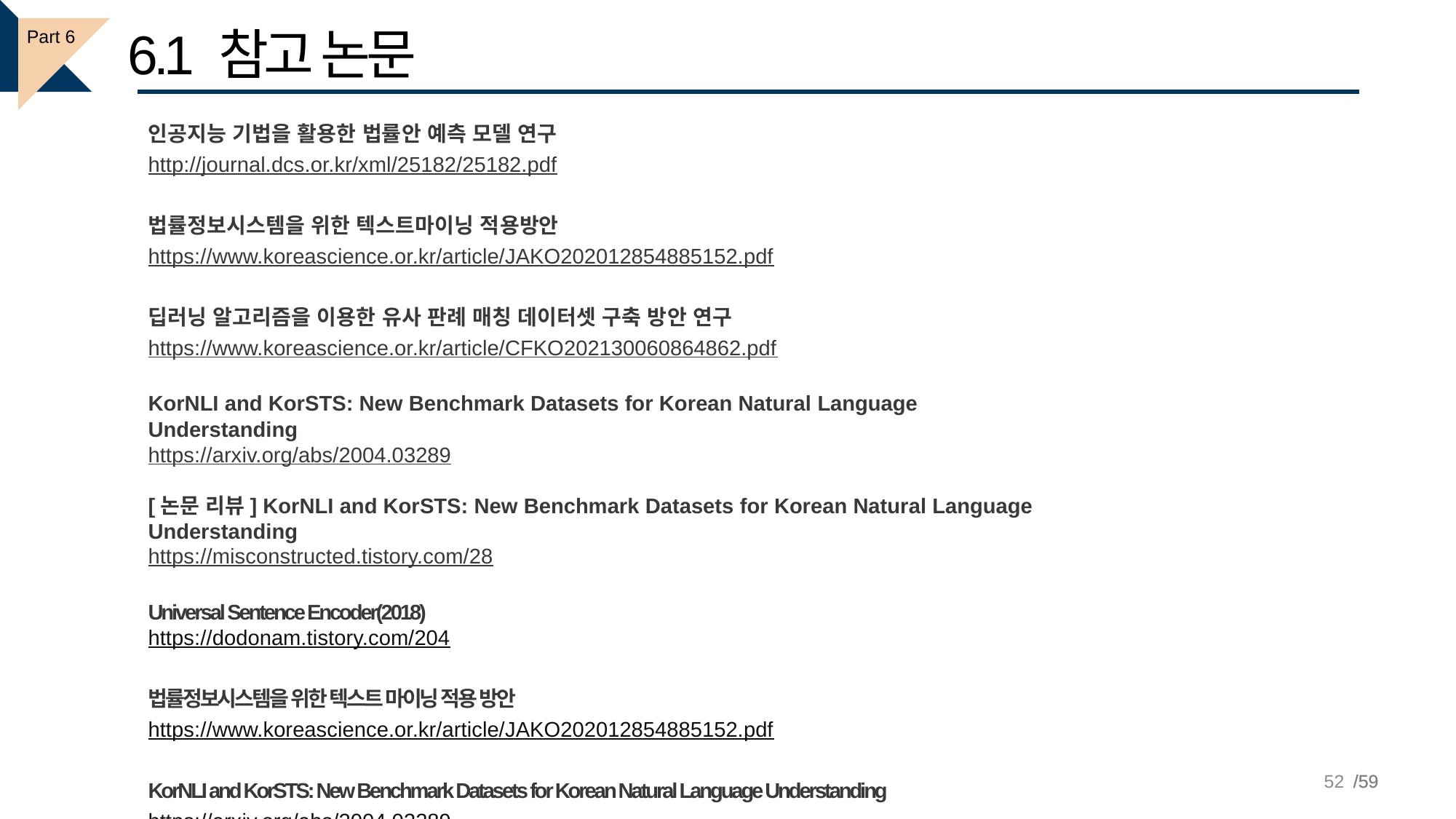

6.1 참고 논문

Part 6
인공지능 기법을 활용한 법률안 예측 모델 연구
http://journal.dcs.or.kr/xml/25182/25182.pdf

법률정보시스템을 위한 텍스트마이닝 적용방안
https://www.koreascience.or.kr/article/JAKO202012854885152.pdf

딥러닝 알고리즘을 이용한 유사 판례 매칭 데이터셋 구축 방안 연구
https://www.koreascience.or.kr/article/CFKO202130060864862.pdf

KorNLI and KorSTS: New Benchmark Datasets for Korean Natural Language Understanding
https://arxiv.org/abs/2004.03289

[논문 리뷰] KorNLI and KorSTS: New Benchmark Datasets for Korean Natural Language Understanding
https://misconstructed.tistory.com/28

Universal Sentence Encoder(2018)
https://dodonam.tistory.com/204

법률정보시스템을 위한 텍스트 마이닝 적용 방안
https://www.koreascience.or.kr/article/JAKO202012854885152.pdf

KorNLI and KorSTS: New Benchmark Datasets for Korean Natural Language Understanding
https://arxiv.org/abs/2004.03289
52